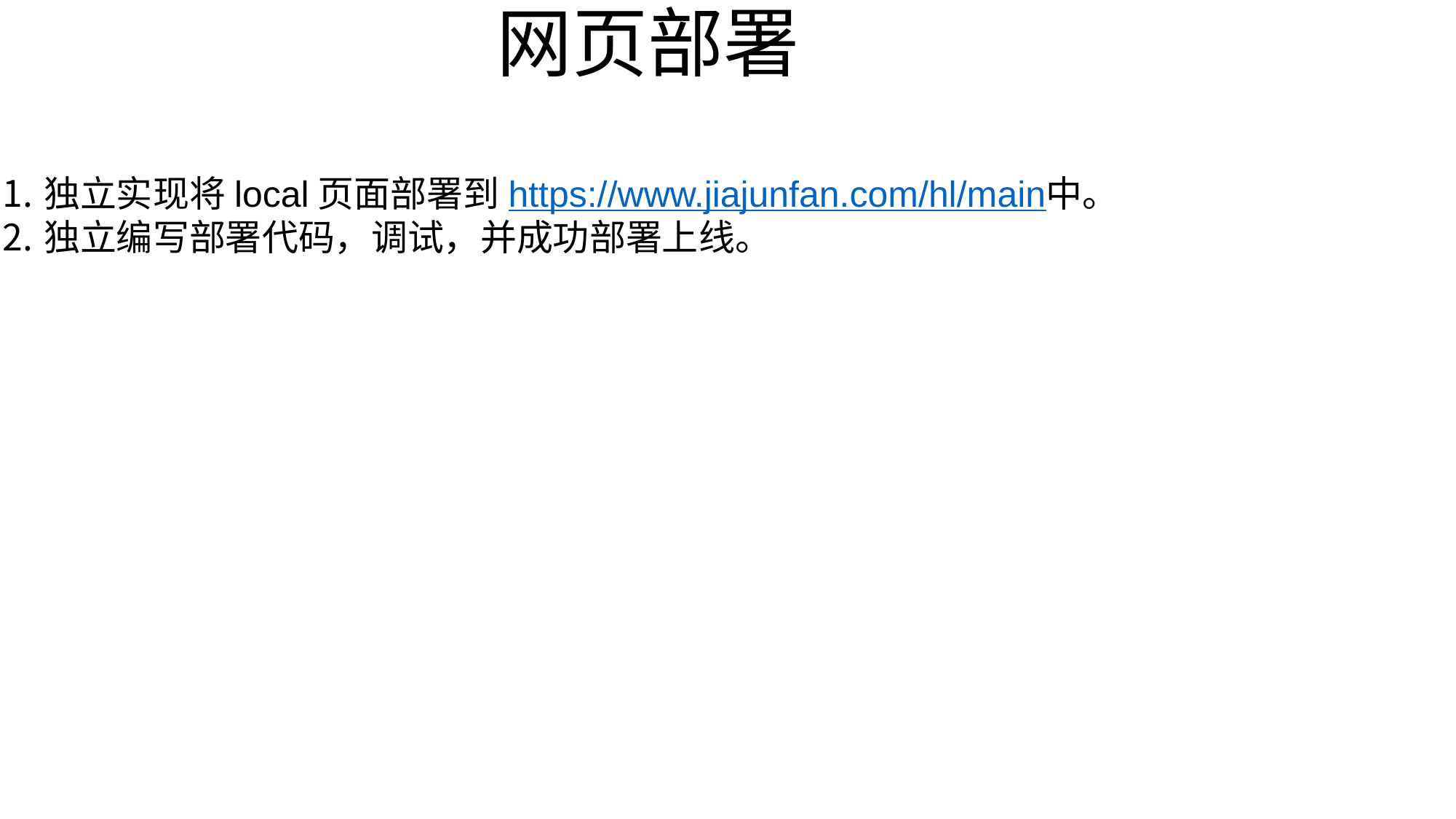

网页部署
独立实现将local页面部署到https://www.jiajunfan.com/hl/main中。
独立编写部署代码，调试，并成功部署上线。